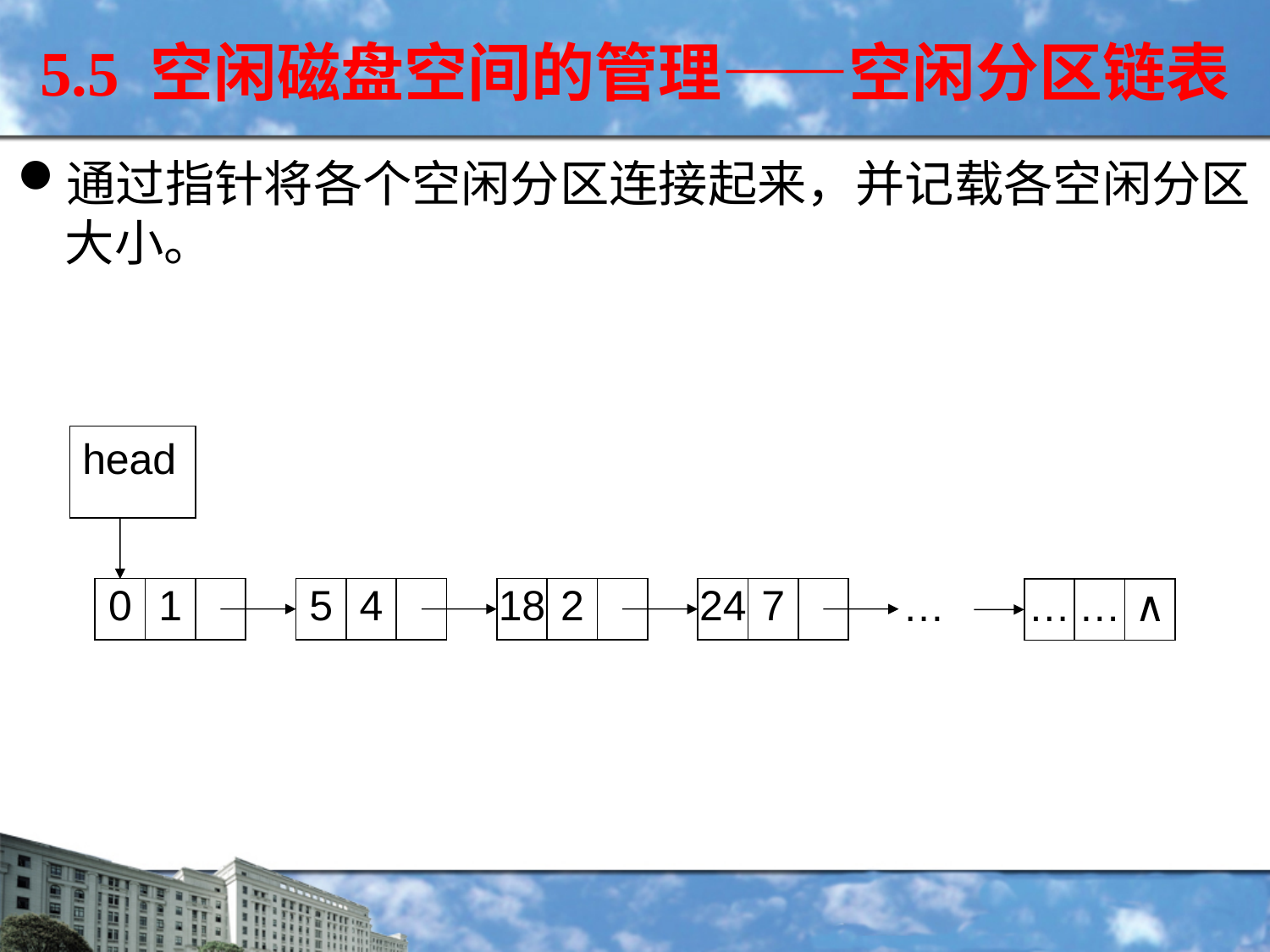

5.5 空闲磁盘空间的管理——空闲分区链表
通过指针将各个空闲分区连接起来，并记载各空闲分区大小。

head

0
1

5
4

18
2

24
7

…

…
…
∧